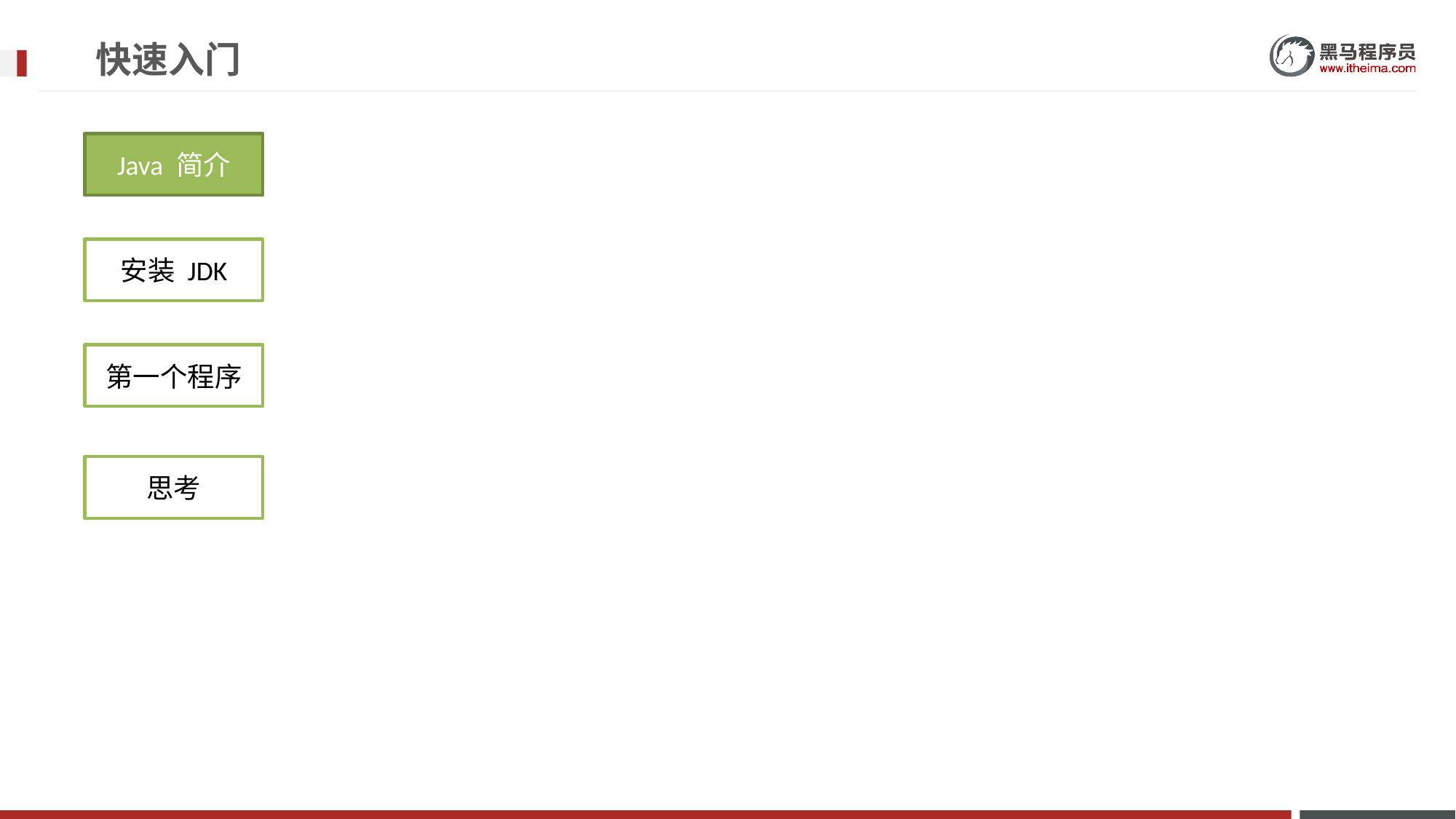

# 快速入门
Java 简介
安装 JDK
第一个程序
思考